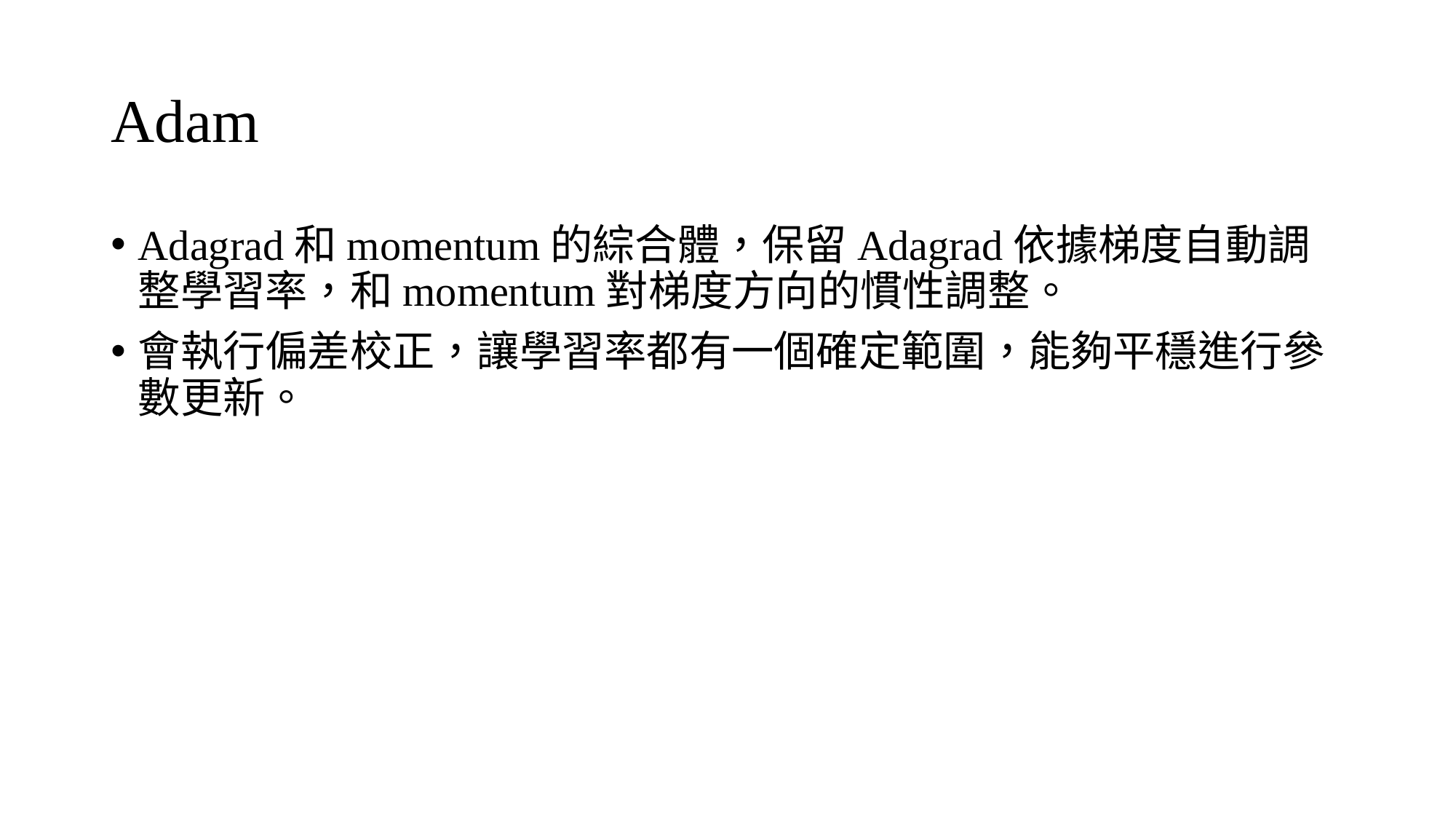

# Adam
Adagrad和momentum的綜合體，保留Adagrad依據梯度自動調整學習率，和momentum對梯度方向的慣性調整。
會執行偏差校正，讓學習率都有一個確定範圍，能夠平穩進行參數更新。